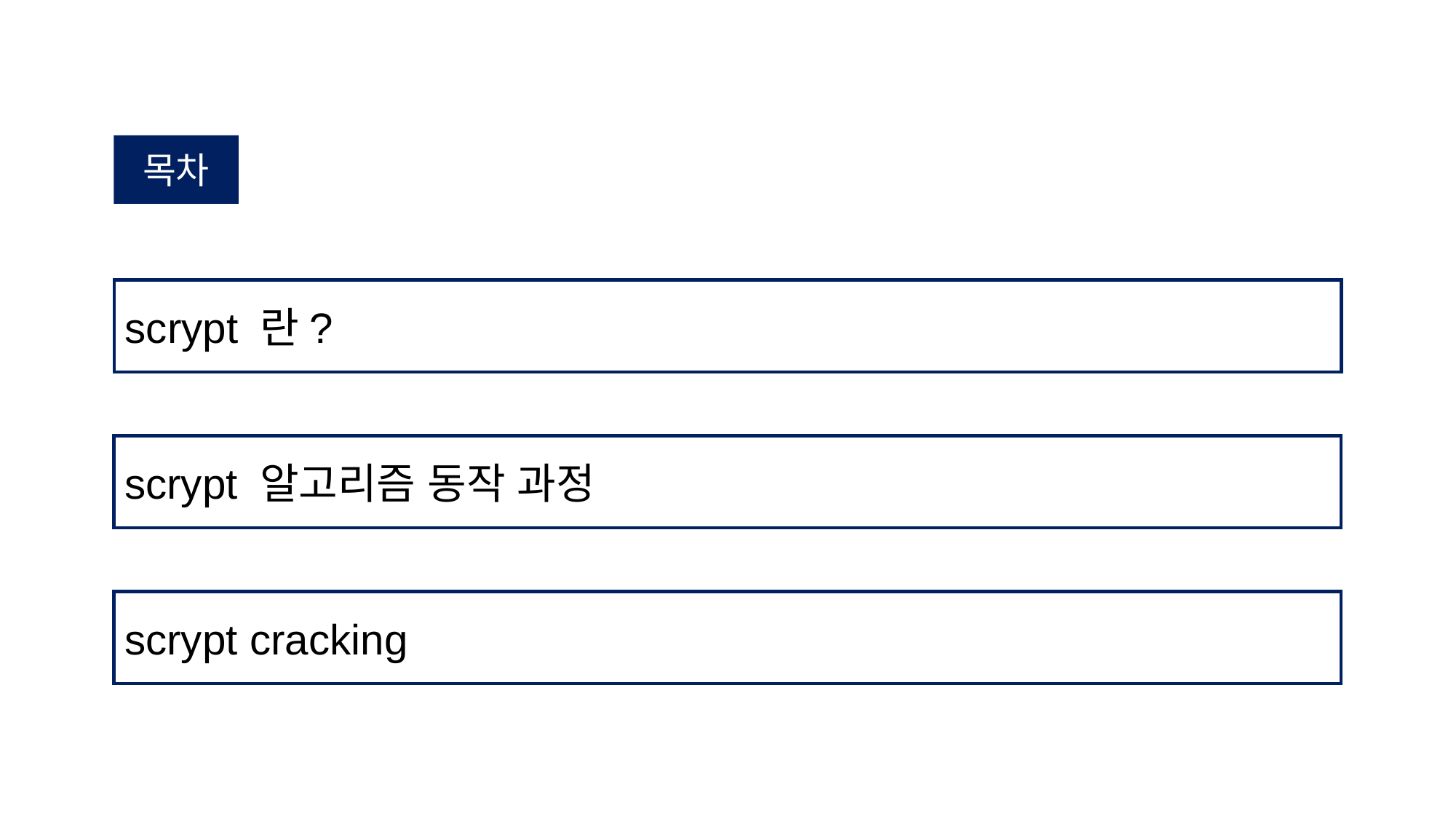

목차
scrypt 란?
scrypt 알고리즘 동작 과정
scrypt cracking